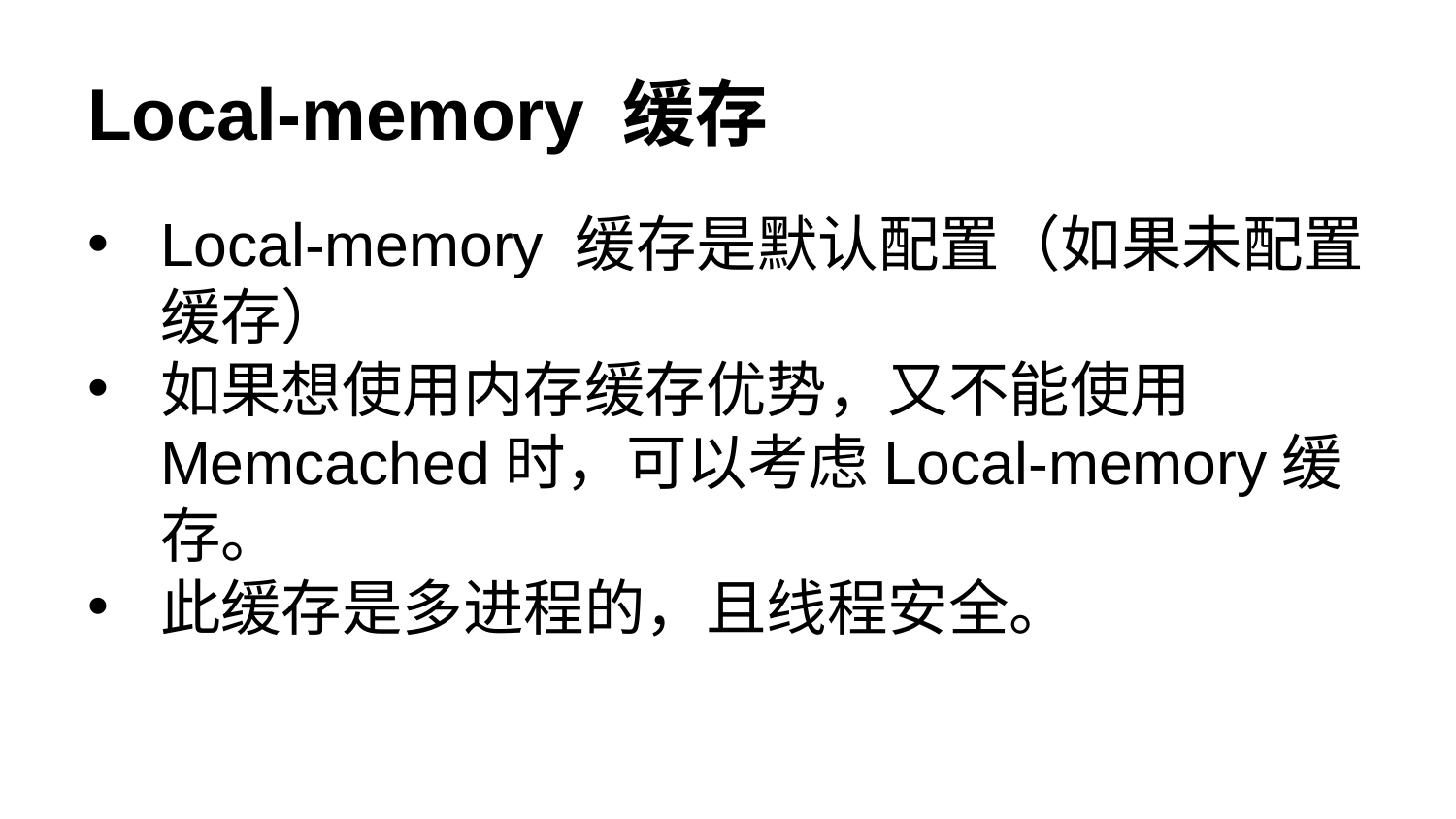

# Local-memory 缓存
Local-memory 缓存是默认配置（如果未配置缓存）
如果想使用内存缓存优势，又不能使用Memcached时，可以考虑Local-memory缓存。
此缓存是多进程的，且线程安全。